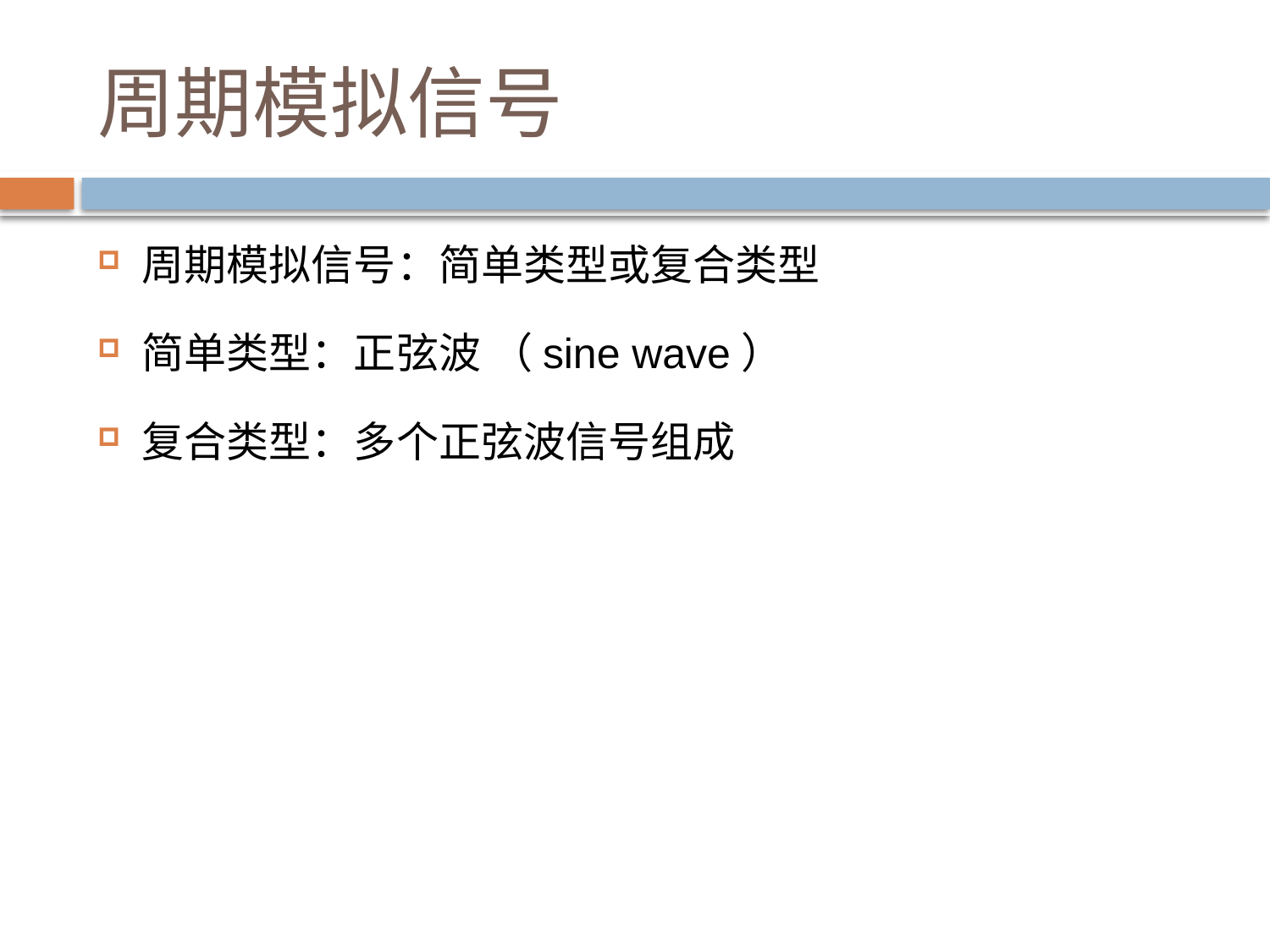

# 周期模拟信号
周期模拟信号：简单类型或复合类型
简单类型：正弦波 （sine wave）
复合类型：多个正弦波信号组成